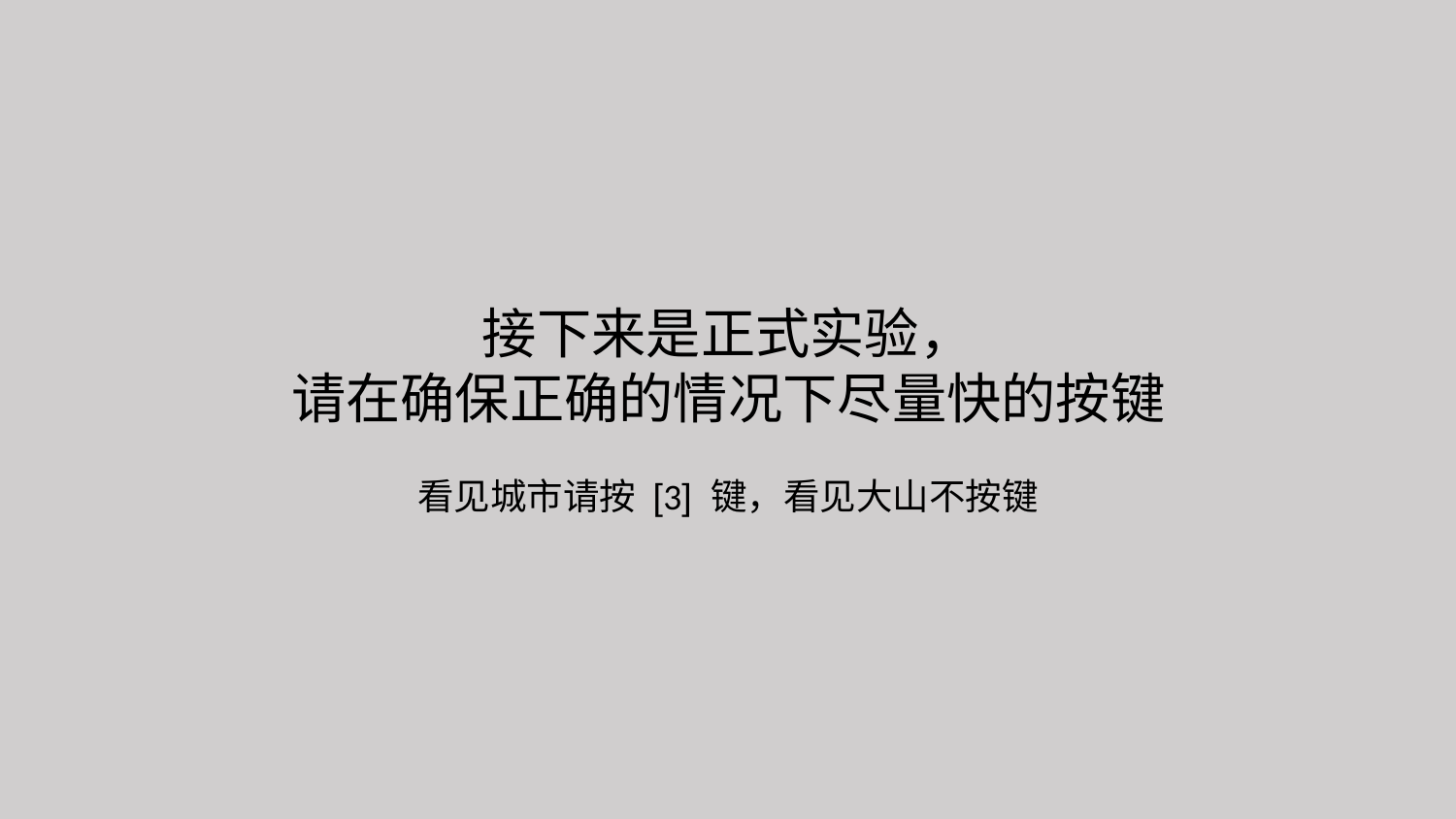

接下来是正式实验，
请在确保正确的情况下尽量快的按键

看见城市请按 [3] 键，看见大山不按键